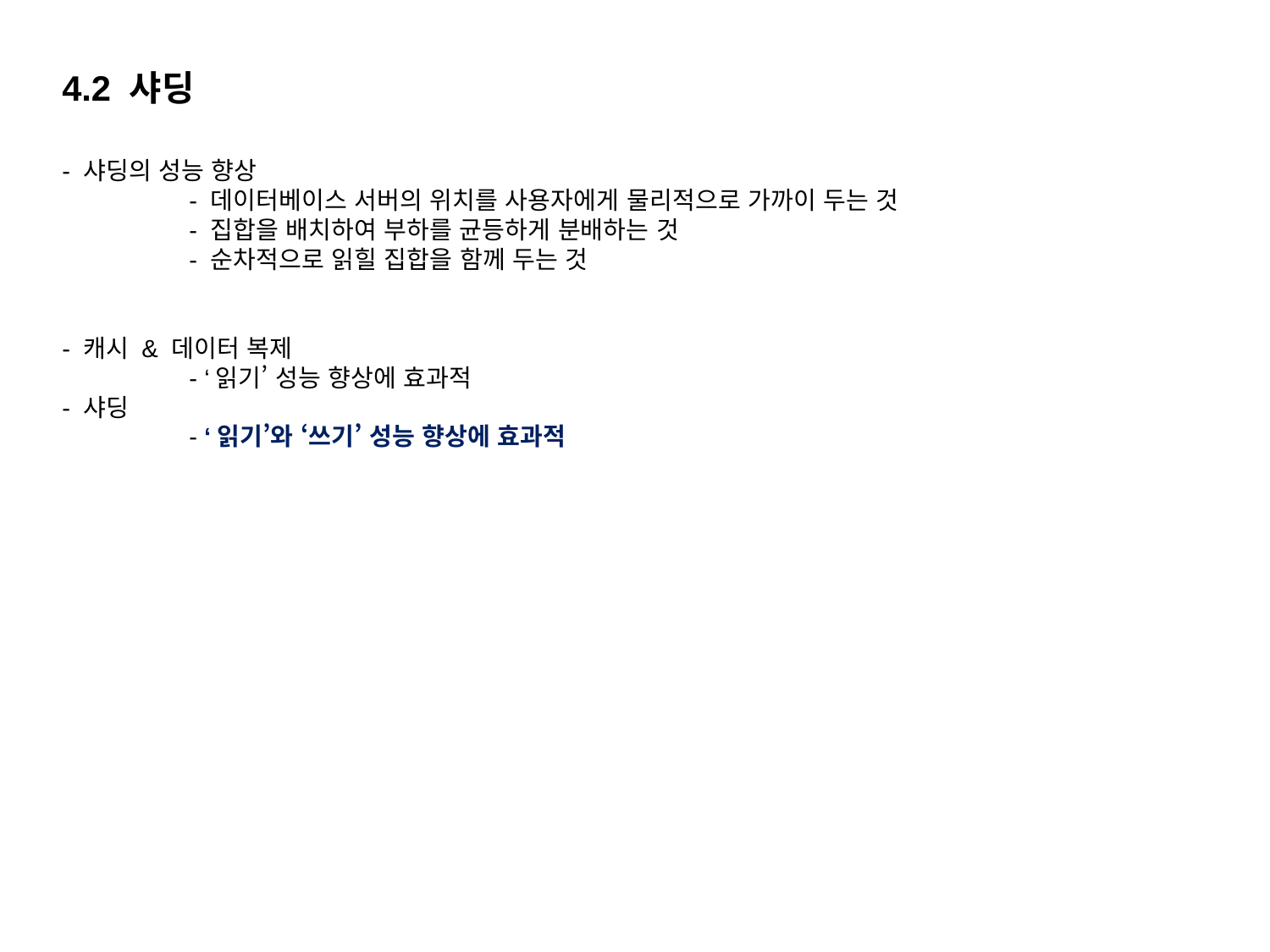

4.2 샤딩
- 샤딩의 성능 향상
	- 데이터베이스 서버의 위치를 사용자에게 물리적으로 가까이 두는 것
	- 집합을 배치하여 부하를 균등하게 분배하는 것
	- 순차적으로 읽힐 집합을 함께 두는 것

- 캐시 & 데이터 복제
	- ‘읽기’ 성능 향상에 효과적
- 샤딩
	- ‘읽기’와 ‘쓰기’ 성능 향상에 효과적